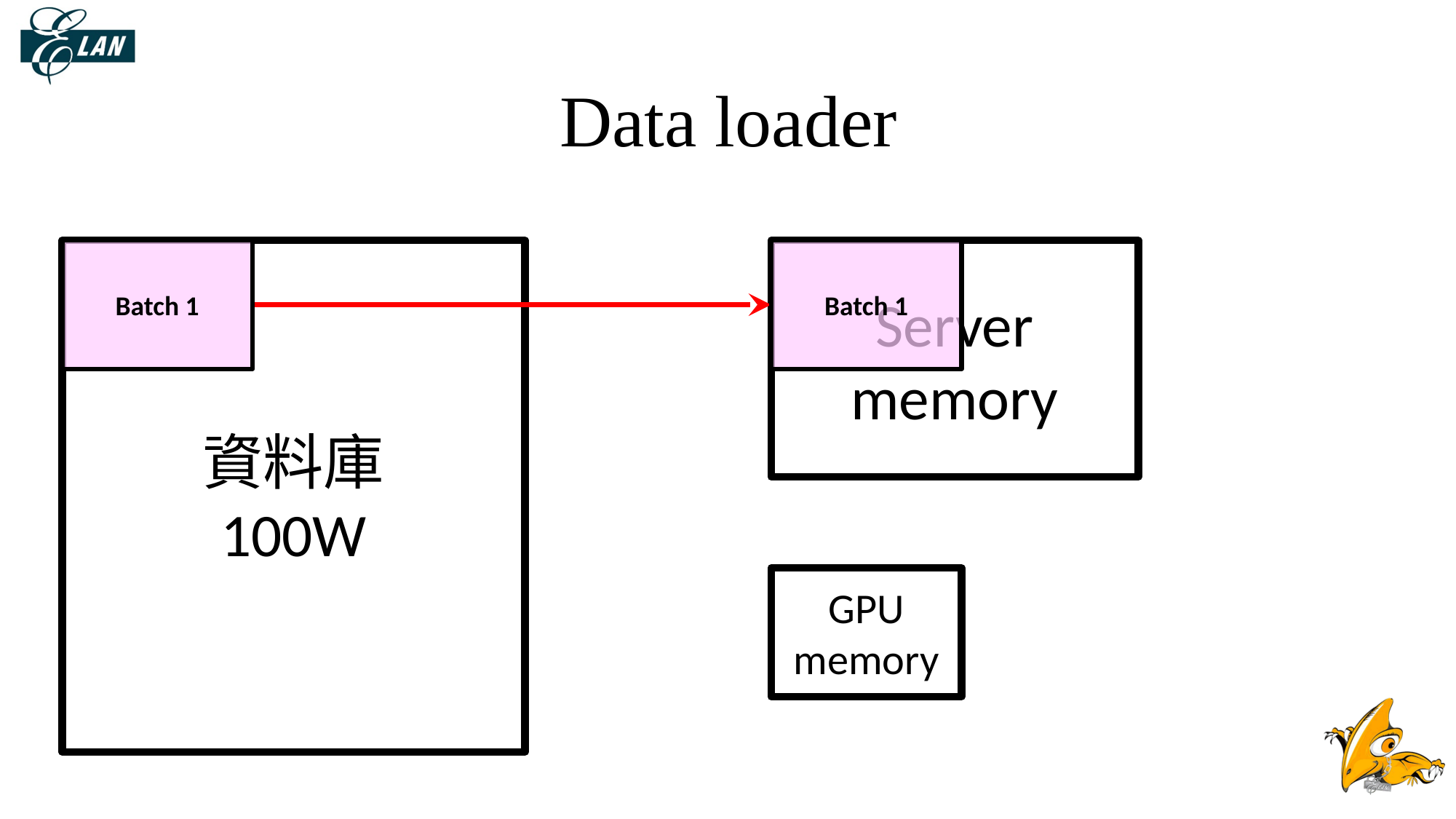

# Data loader
資料庫
100W
Batch 1
Batch 1
Server memory
GPU
memory